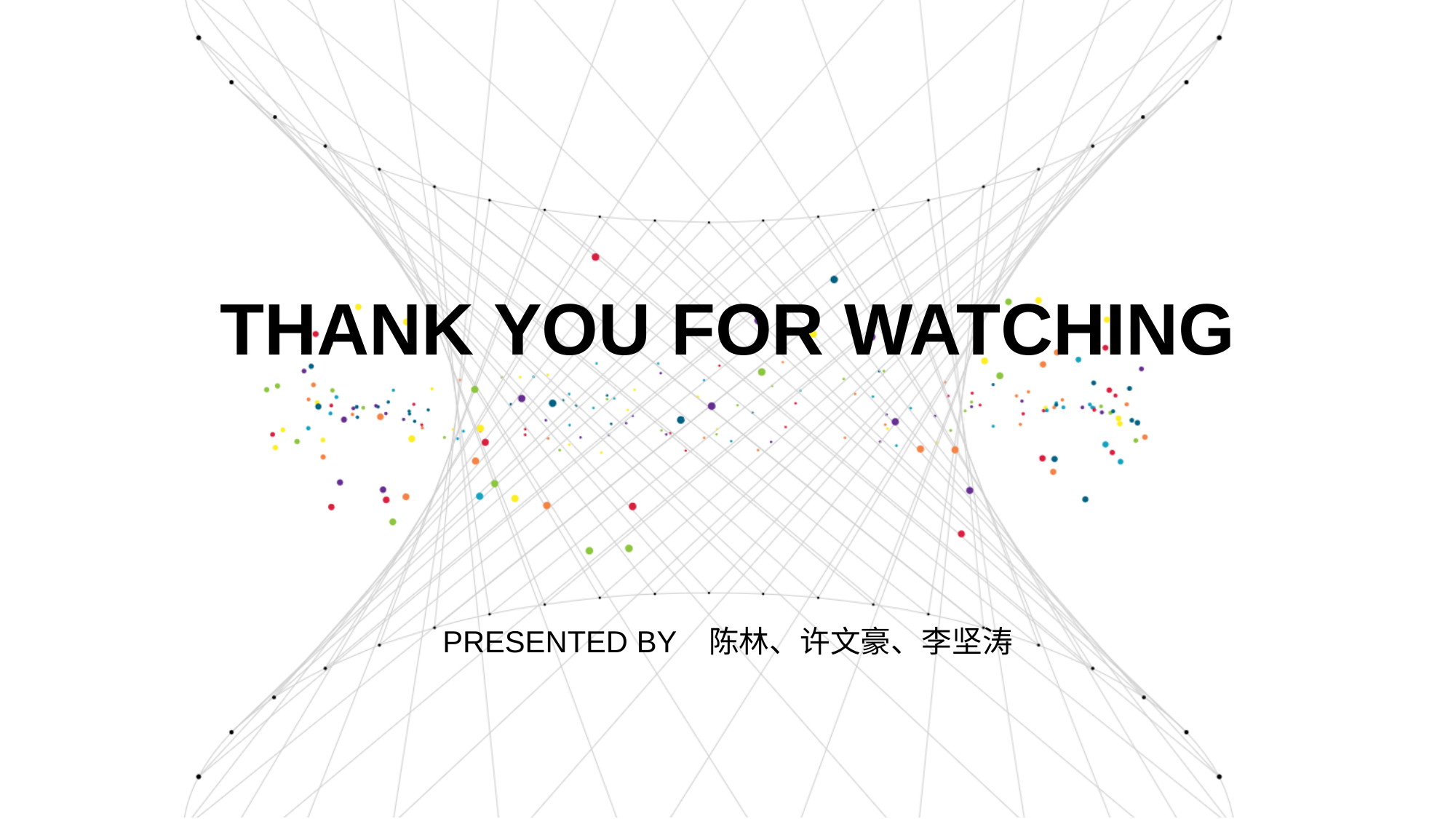

THANK YOU FOR WATCHING
PRESENTED BY   陈林、许文豪、李坚涛